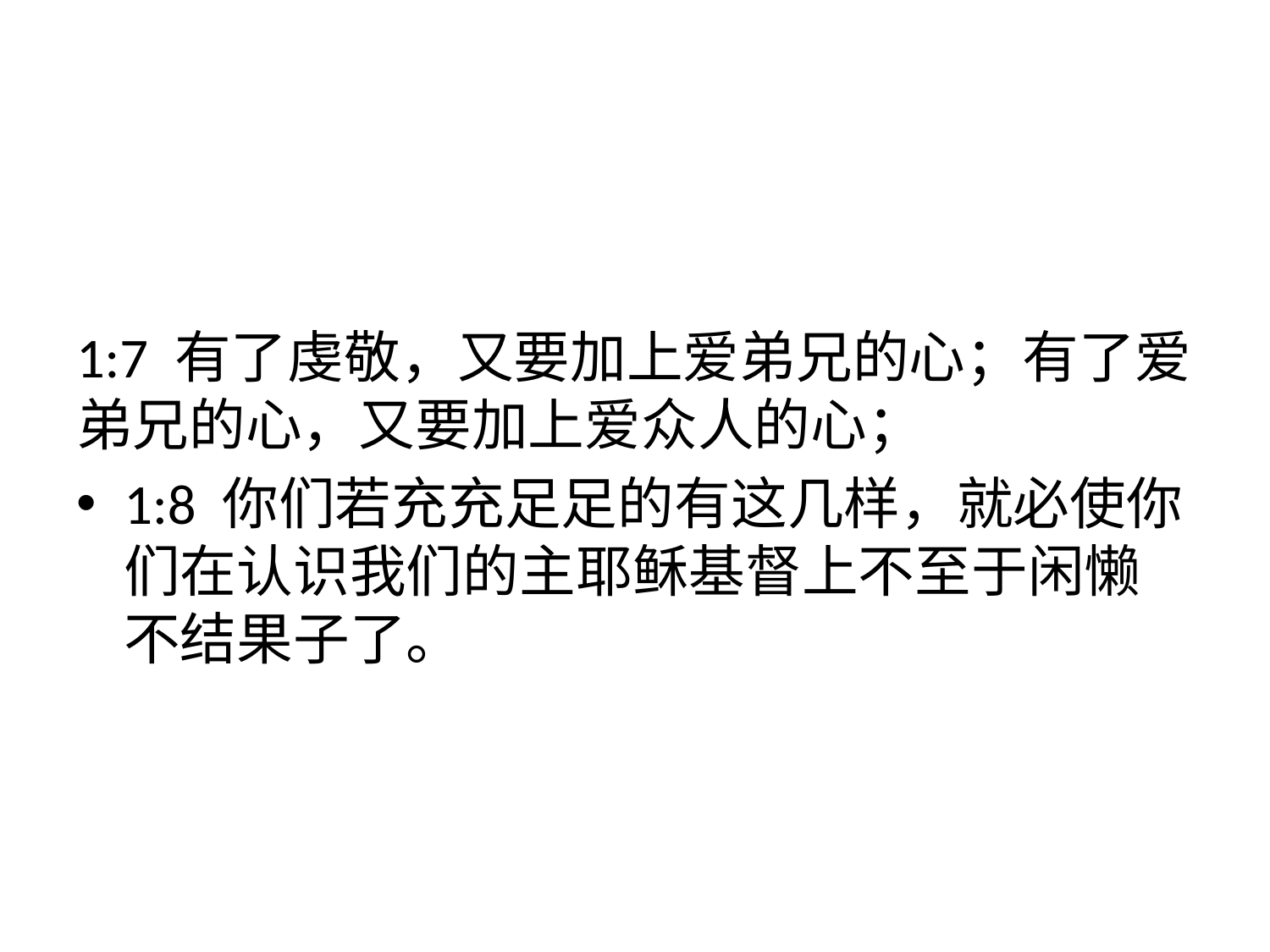

#

1:7 有了虔敬，又要加上爱弟兄的心；有了爱弟兄的心，又要加上爱众人的心；
1:8 你们若充充足足的有这几样，就必使你们在认识我们的主耶稣基督上不至于闲懒不结果子了。